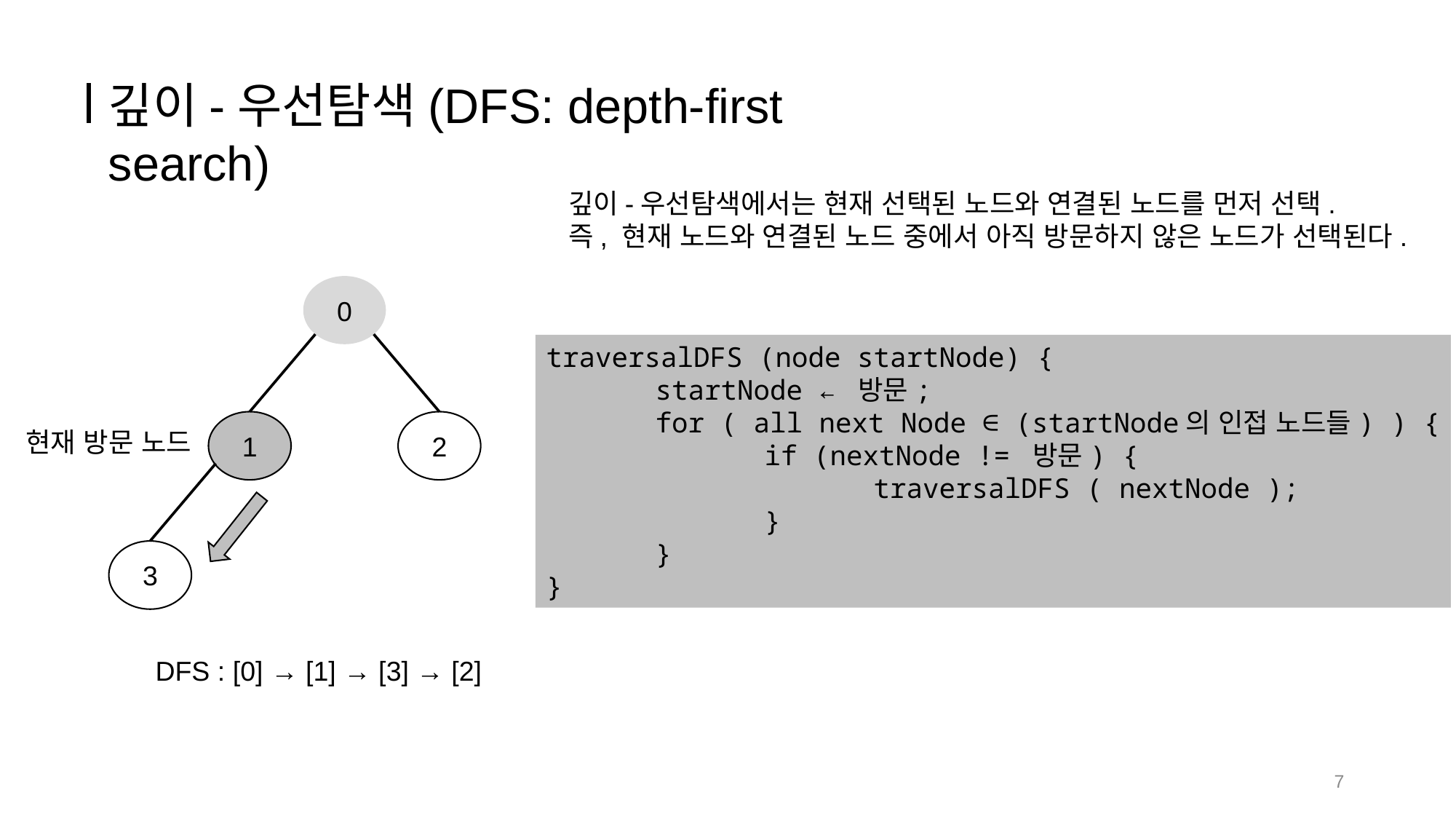

깊이-우선탐색(DFS: depth-first search)
깊이-우선탐색에서는 현재 선택된 노드와 연결된 노드를 먼저 선택.
즉, 현재 노드와 연결된 노드 중에서 아직 방문하지 않은 노드가 선택된다.
0
traversalDFS (node startNode) {
	startNode ← 방문;
	for ( all next Node ∈ (startNode의 인접 노드들) ) {
		if (nextNode != 방문) {
			traversalDFS ( nextNode );
		}
	}
}
1
2
현재 방문 노드

3
DFS : [0] → [1] → [3] → [2]
7